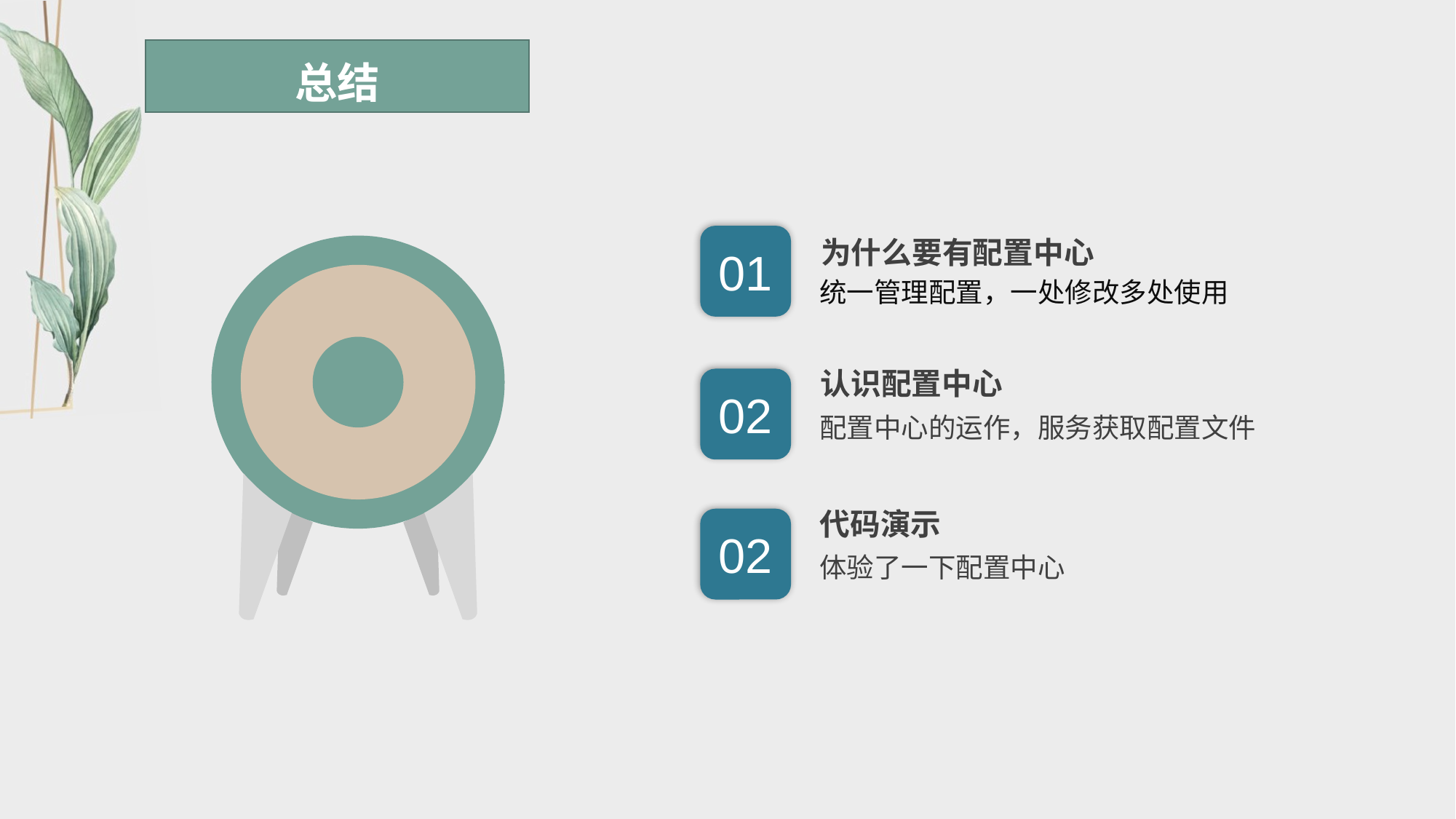

总结
为什么要有配置中心
01

统一管理配置，一处修改多处使用

认识配置中心
02
配置中心的运作，服务获取配置文件

代码演示
02
体验了一下配置中心